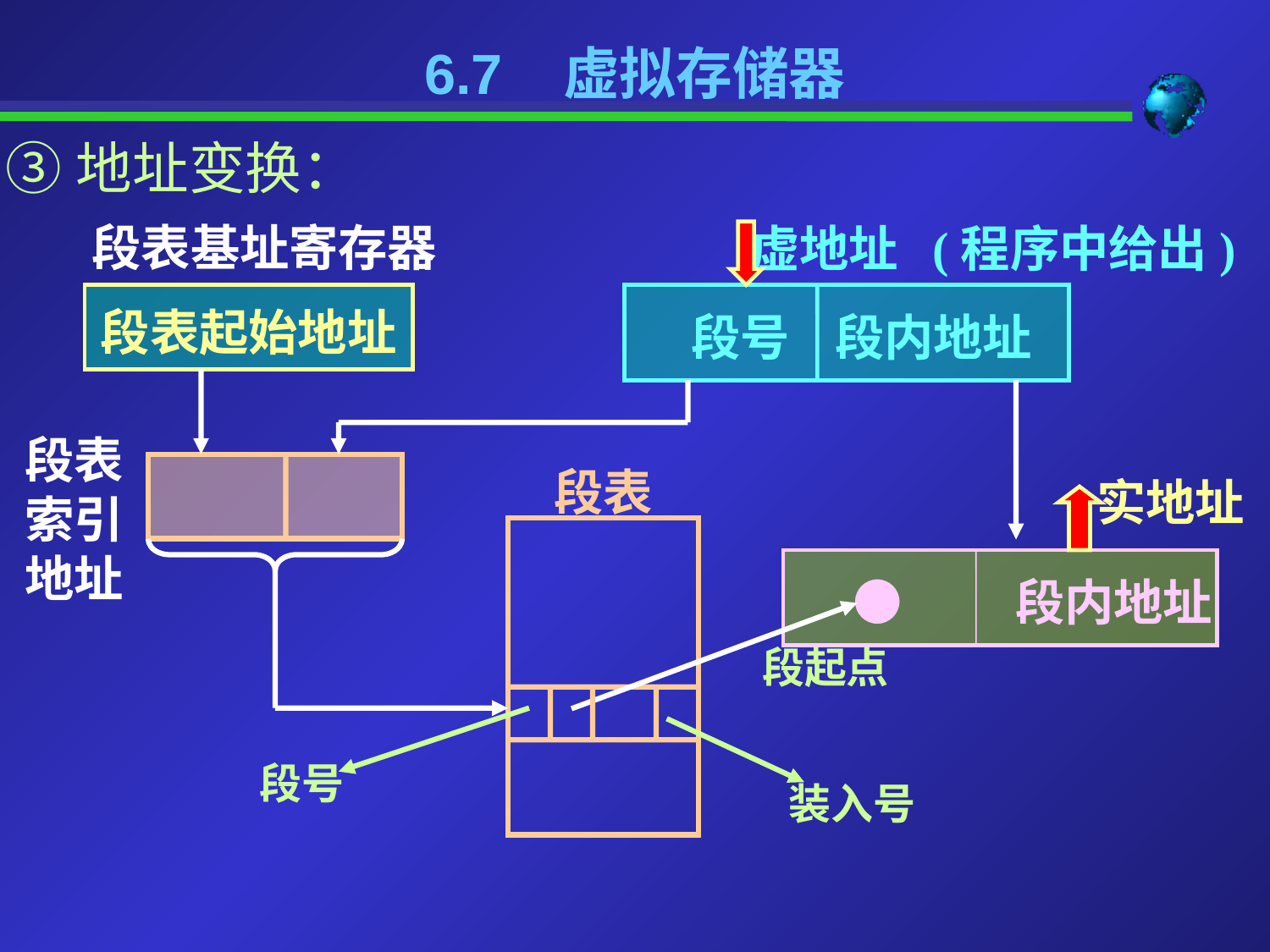

6.7   虚拟存储器
③地址变换：
段表基址寄存器
虚地址  (程序中给出)

段号    段内地址
段表起始地址

段表索引地址

段表
实地址

     ●         段内地址

段起点

段号
装入号
77